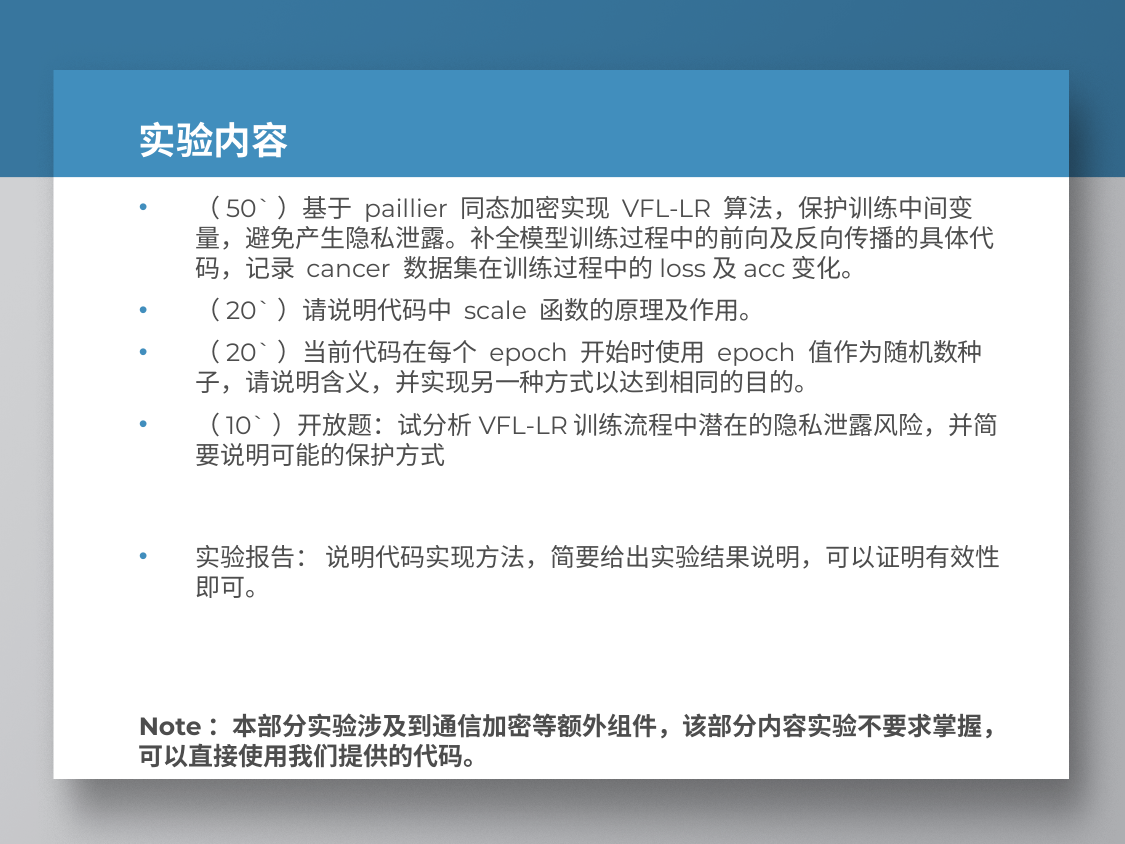

# 实验内容
（50`）基于 paillier 同态加密实现 VFL-LR 算法，保护训练中间变量，避免产生隐私泄露。补全模型训练过程中的前向及反向传播的具体代码，记录 cancer 数据集在训练过程中的loss及acc变化。
（20`）请说明代码中 scale 函数的原理及作用。
（20`）当前代码在每个 epoch 开始时使用 epoch 值作为随机数种子，请说明含义，并实现另一种方式以达到相同的目的。
（10`）开放题：试分析VFL-LR训练流程中潜在的隐私泄露风险，并简要说明可能的保护方式

实验报告： 说明代码实现方法，简要给出实验结果说明，可以证明有效性即可。

Note：本部分实验涉及到通信加密等额外组件，该部分内容实验不要求掌握，可以直接使用我们提供的代码。